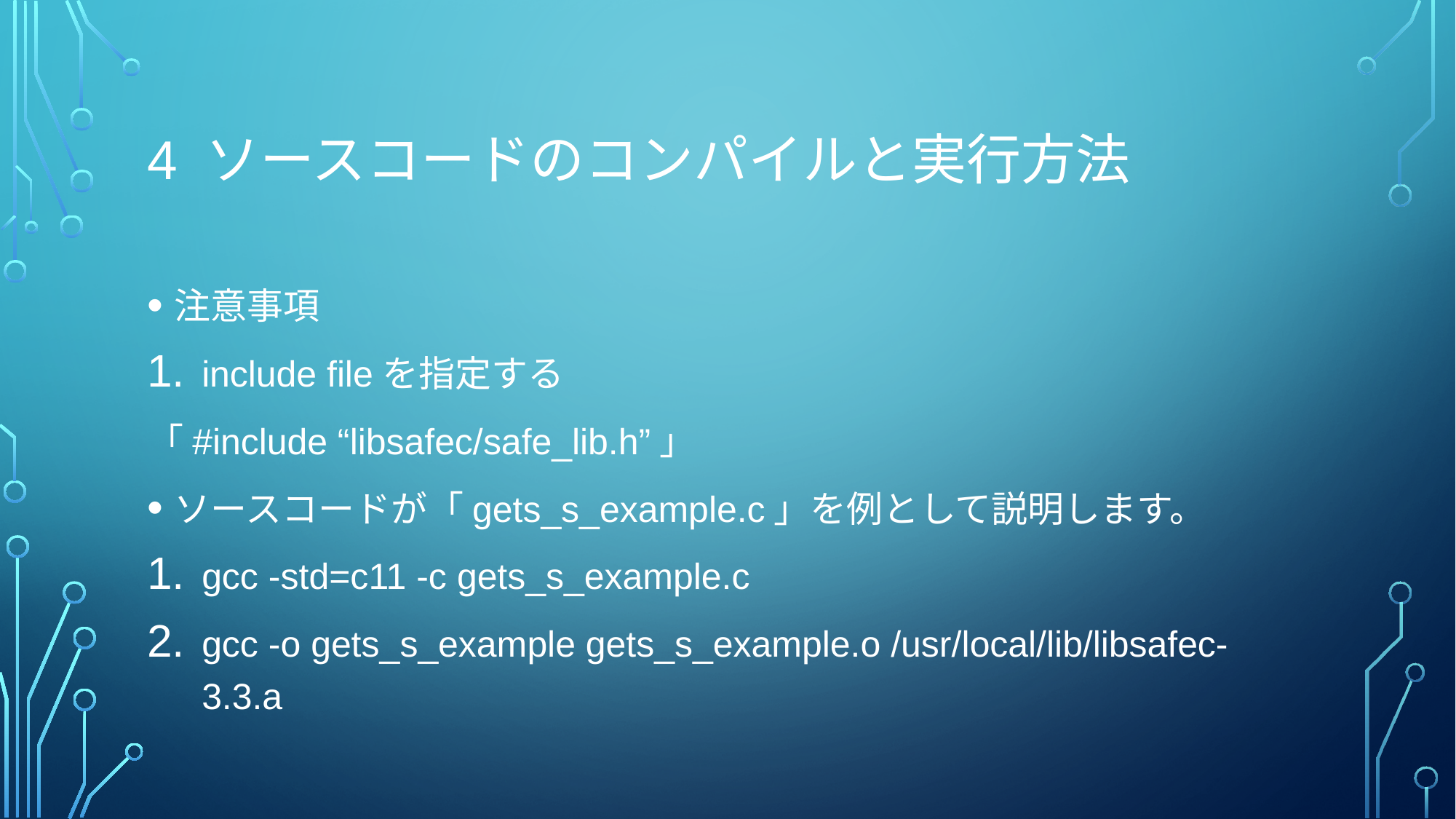

# 4 ソースコードのコンパイルと実行方法
注意事項
include fileを指定する
「#include “libsafec/safe_lib.h”」
ソースコードが「gets_s_example.c」を例として説明します。
gcc -std=c11 -c gets_s_example.c
gcc -o gets_s_example gets_s_example.o /usr/local/lib/libsafec-3.3.a